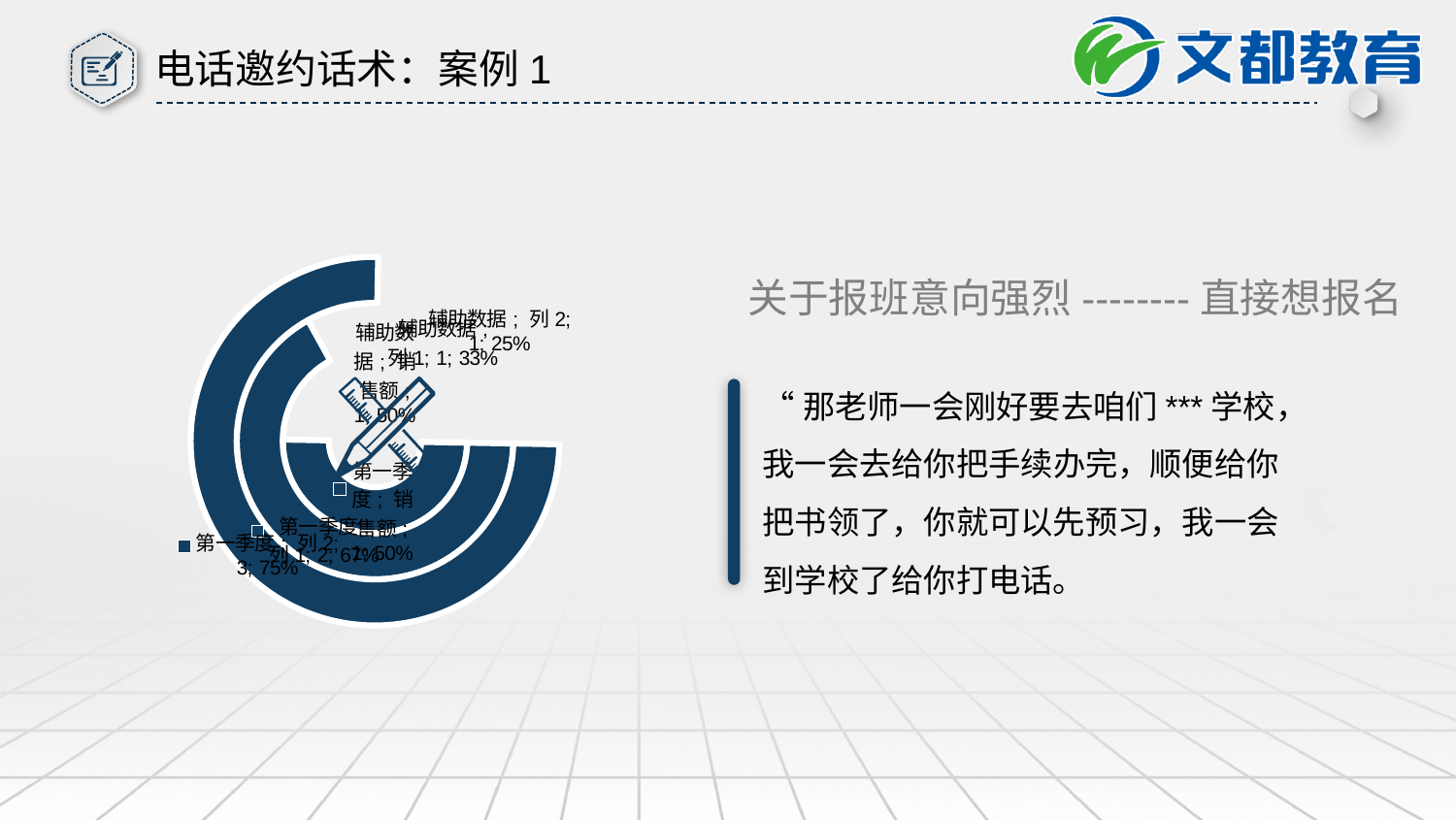

电话邀约话术：案例1

### Chart

| Category | 销售额 | 列1 | 列2 |
|---|---|---|---|
| 第一季度 | 1.0 | 2.0 | 3.0 |
| 辅助数据 | 1.0 | 1.0 | 1.0 |

关于报班意向强烈--------直接想报名
“那老师一会刚好要去咱们***学校，我一会去给你把手续办完，顺便给你把书领了，你就可以先预习，我一会到学校了给你打电话。